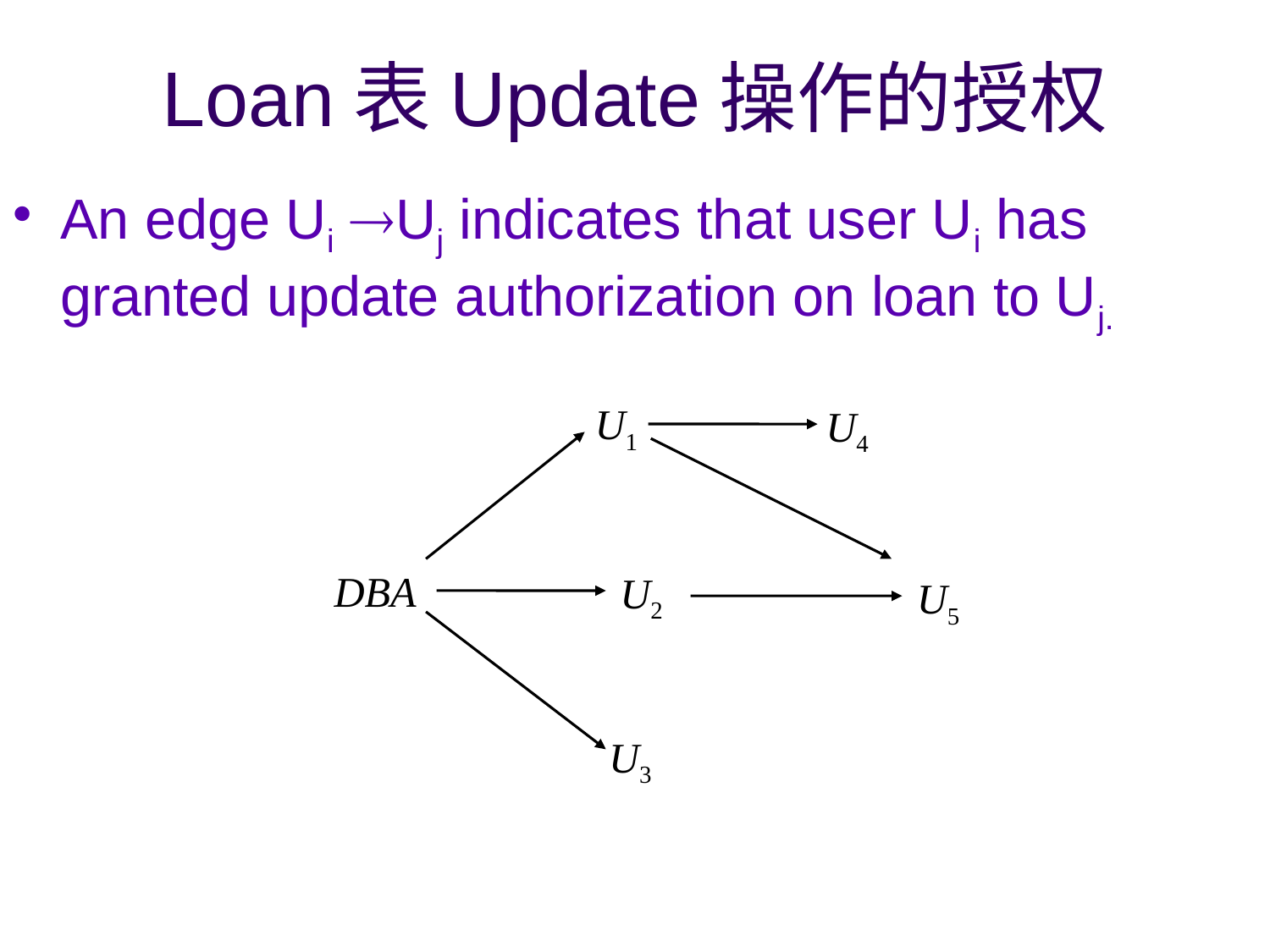

# Loan表Update操作的授权
An edge Ui →Uj indicates that user Ui has granted update authorization on loan to Uj.
U1
U4

DBA
U2
U5

U3